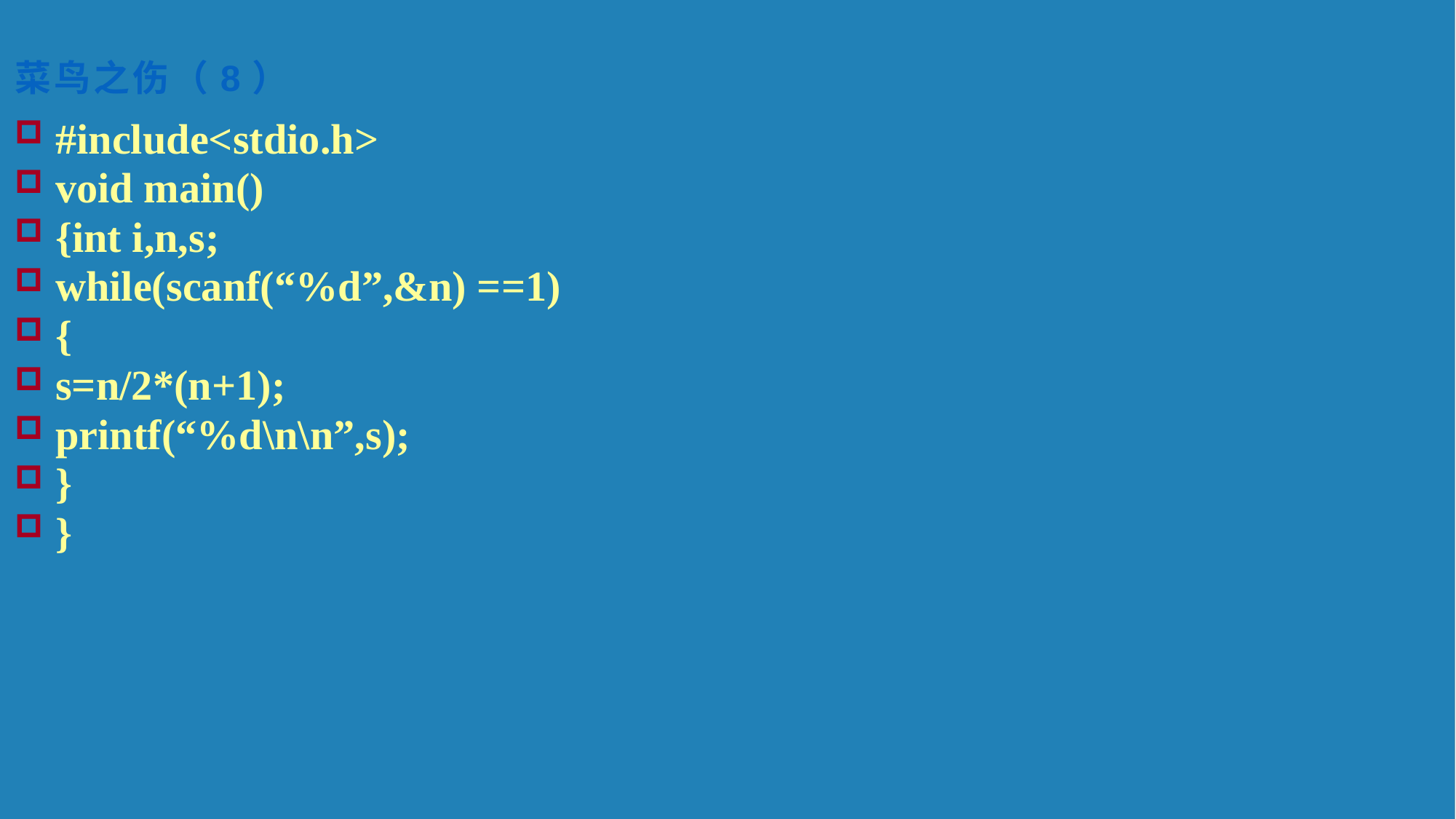

菜鸟之伤（8）
#include<stdio.h>
void main()
{int i,n,s;
while(scanf(“%d”,&n) ==1)
{
s=n/2*(n+1);
printf(“%d\n\n”,s);
}
}

98